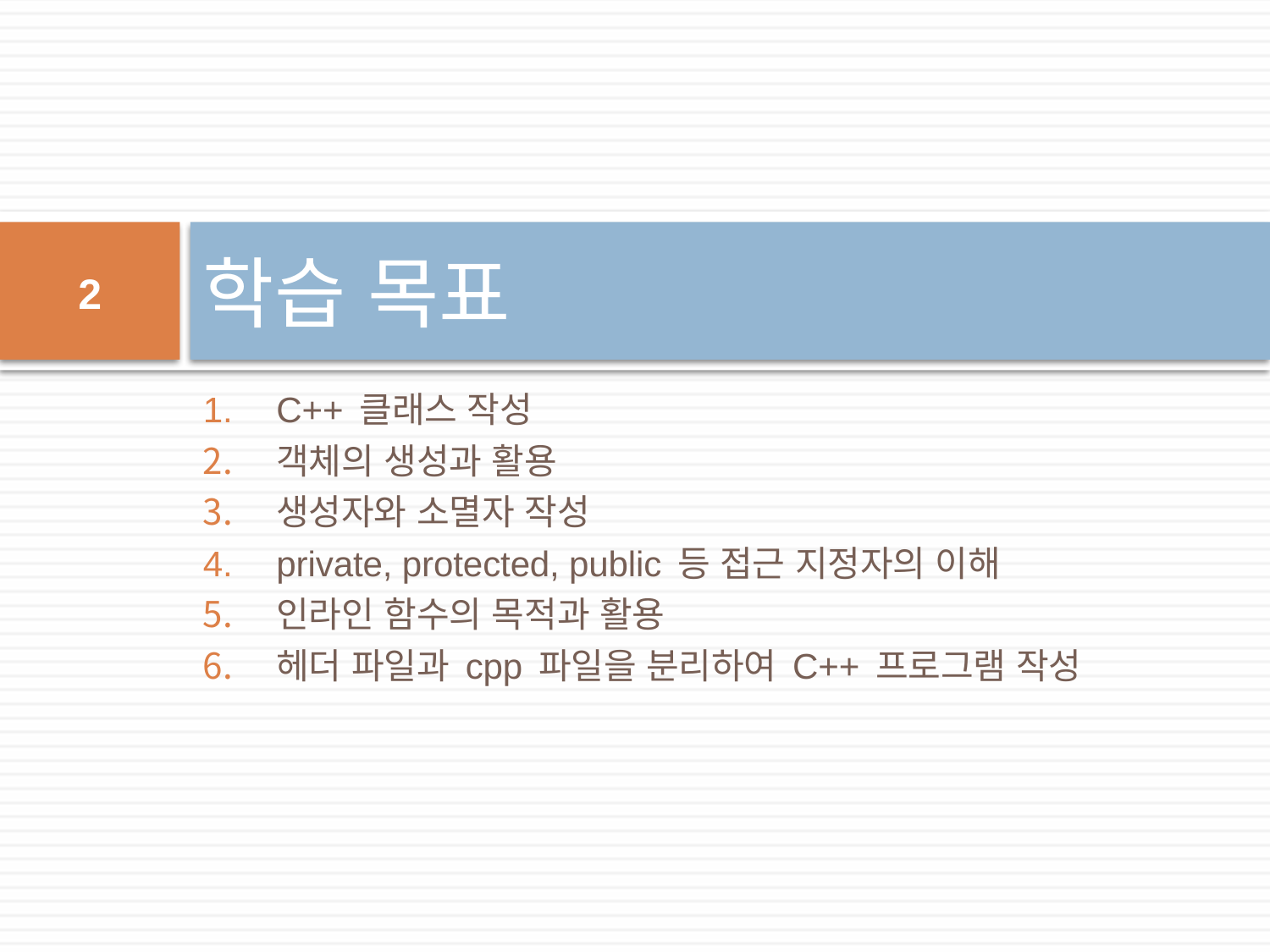

# 학습 목표
2
C++ 클래스 작성
객체의 생성과 활용
생성자와 소멸자 작성
private, protected, public 등 접근 지정자의 이해
인라인 함수의 목적과 활용
헤더 파일과 cpp 파일을 분리하여 C++ 프로그램 작성